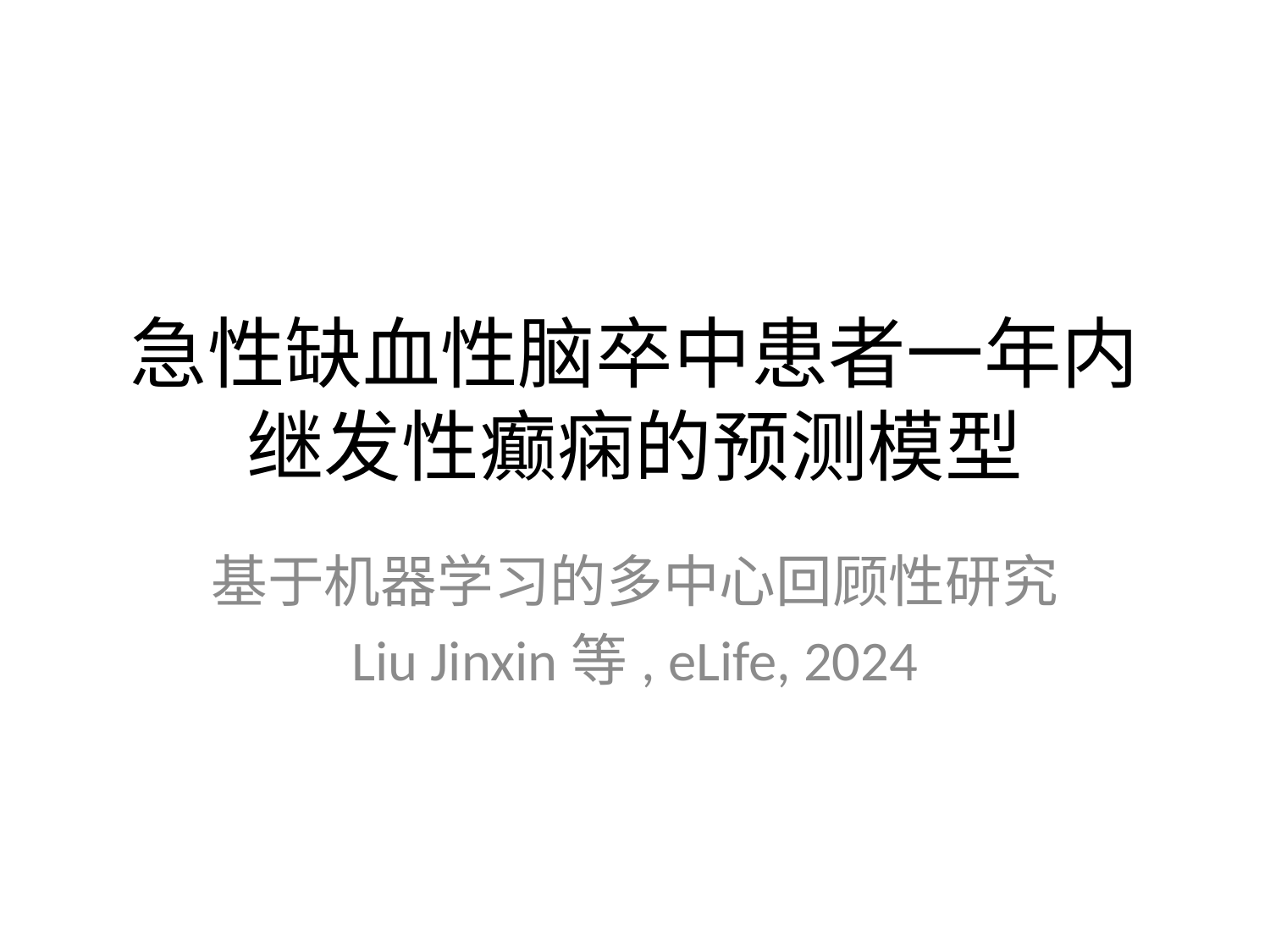

# 急性缺血性脑卒中患者一年内继发性癫痫的预测模型
基于机器学习的多中心回顾性研究
Liu Jinxin等, eLife, 2024